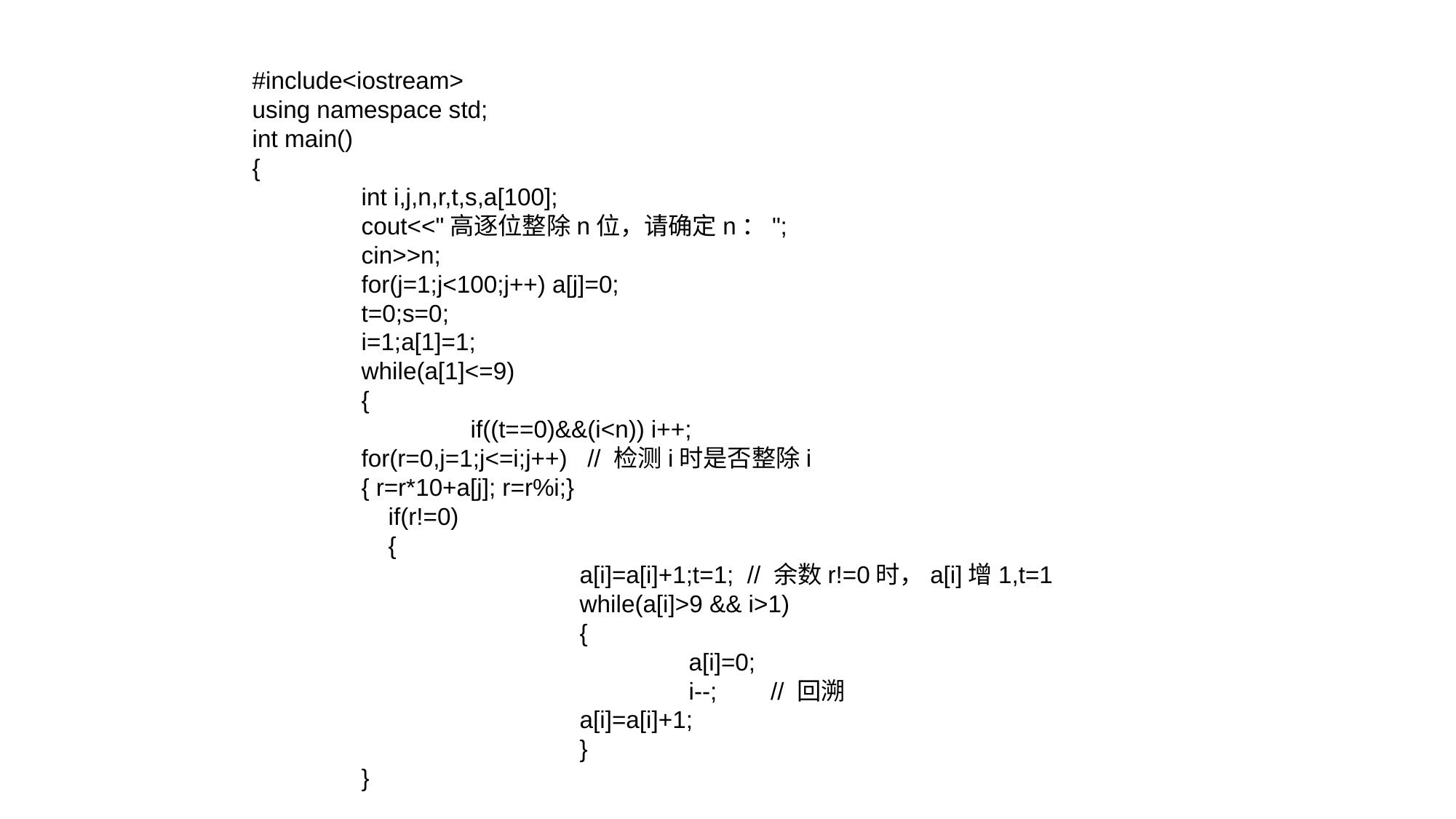

#include<iostream>
using namespace std;
int main()
{
	int i,j,n,r,t,s,a[100];
  	cout<<"高逐位整除n位，请确定n：";
  	cin>>n;
  	for(j=1;j<100;j++) a[j]=0;
  	t=0;s=0;
  	i=1;a[1]=1;
  	while(a[1]<=9)
   	{
	   	if((t==0)&&(i<n)) i++;
     	for(r=0,j=1;j<=i;j++)   // 检测i时是否整除i
       	{ r=r*10+a[j]; r=r%i;}
	    if(r!=0)
	    {
			a[i]=a[i]+1;t=1;  // 余数r!=0时，a[i]增1,t=1
		   	while(a[i]>9 && i>1)
	 		{
				a[i]=0;
	   			i--;        // 回溯
     			a[i]=a[i]+1;
	 		}
       	}